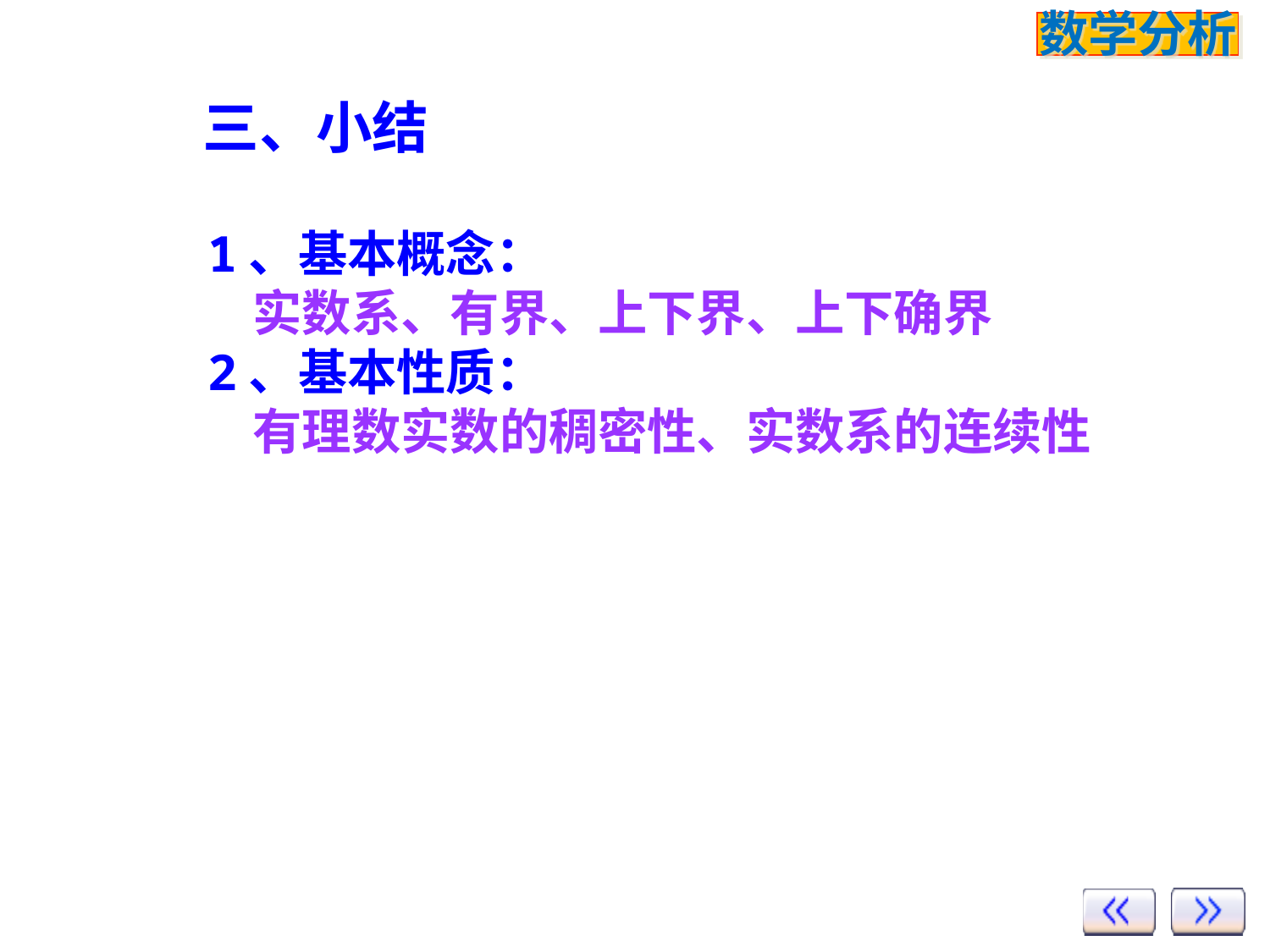

三、小结
1、基本概念：
   实数系、有界、上下界、上下确界
2、基本性质：
   有理数实数的稠密性、实数系的连续性